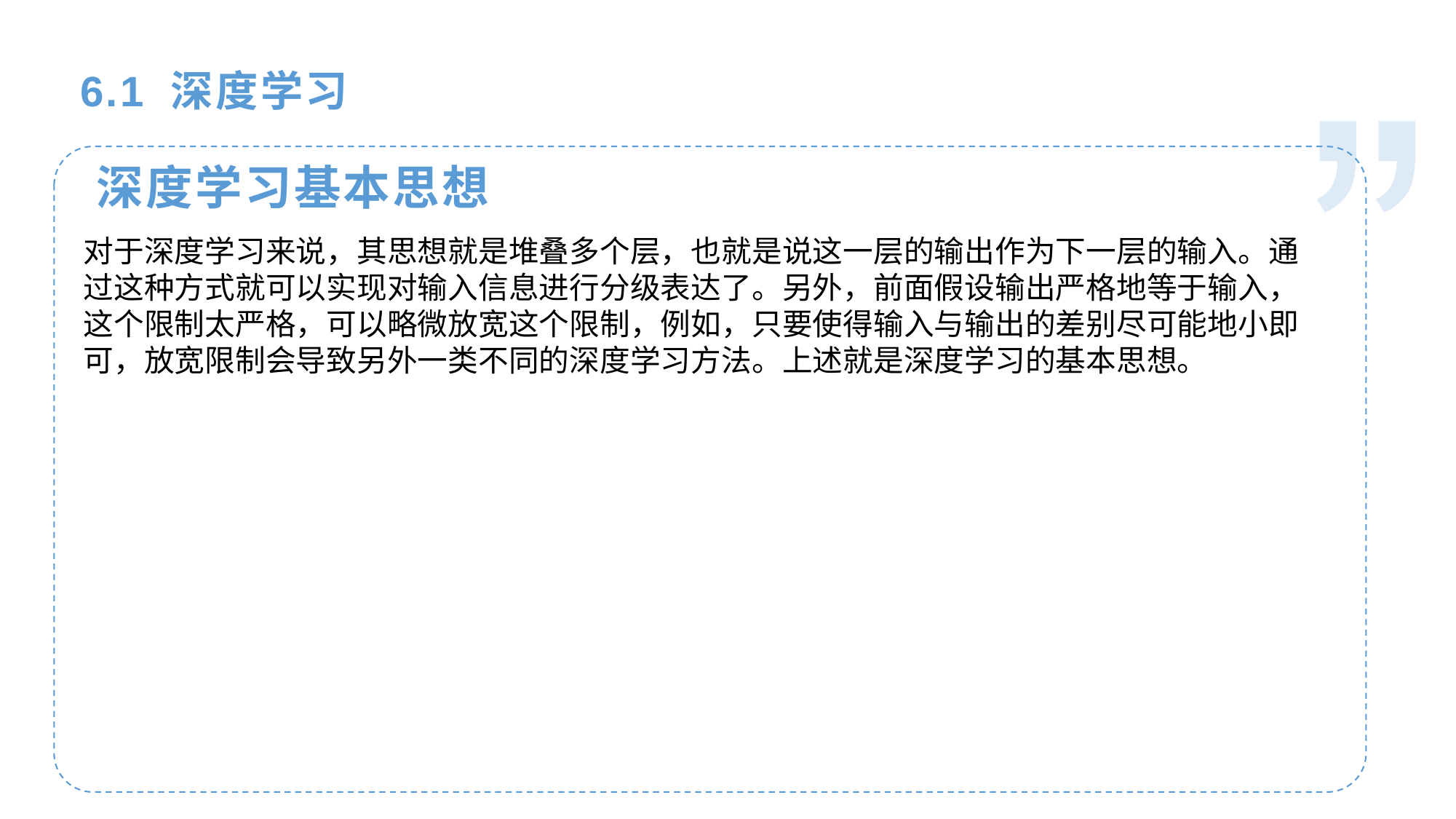

人工智能基础
6.1 深度学习

深度学习基本思想

对于深度学习来说，其思想就是堆叠多个层，也就是说这一层的输出作为下一层的输入。通过这种方式就可以实现对输入信息进行分级表达了。另外，前面假设输出严格地等于输入，这个限制太严格，可以略微放宽这个限制，例如，只要使得输入与输出的差别尽可能地小即可，放宽限制会导致另外一类不同的深度学习方法。上述就是深度学习的基本思想。